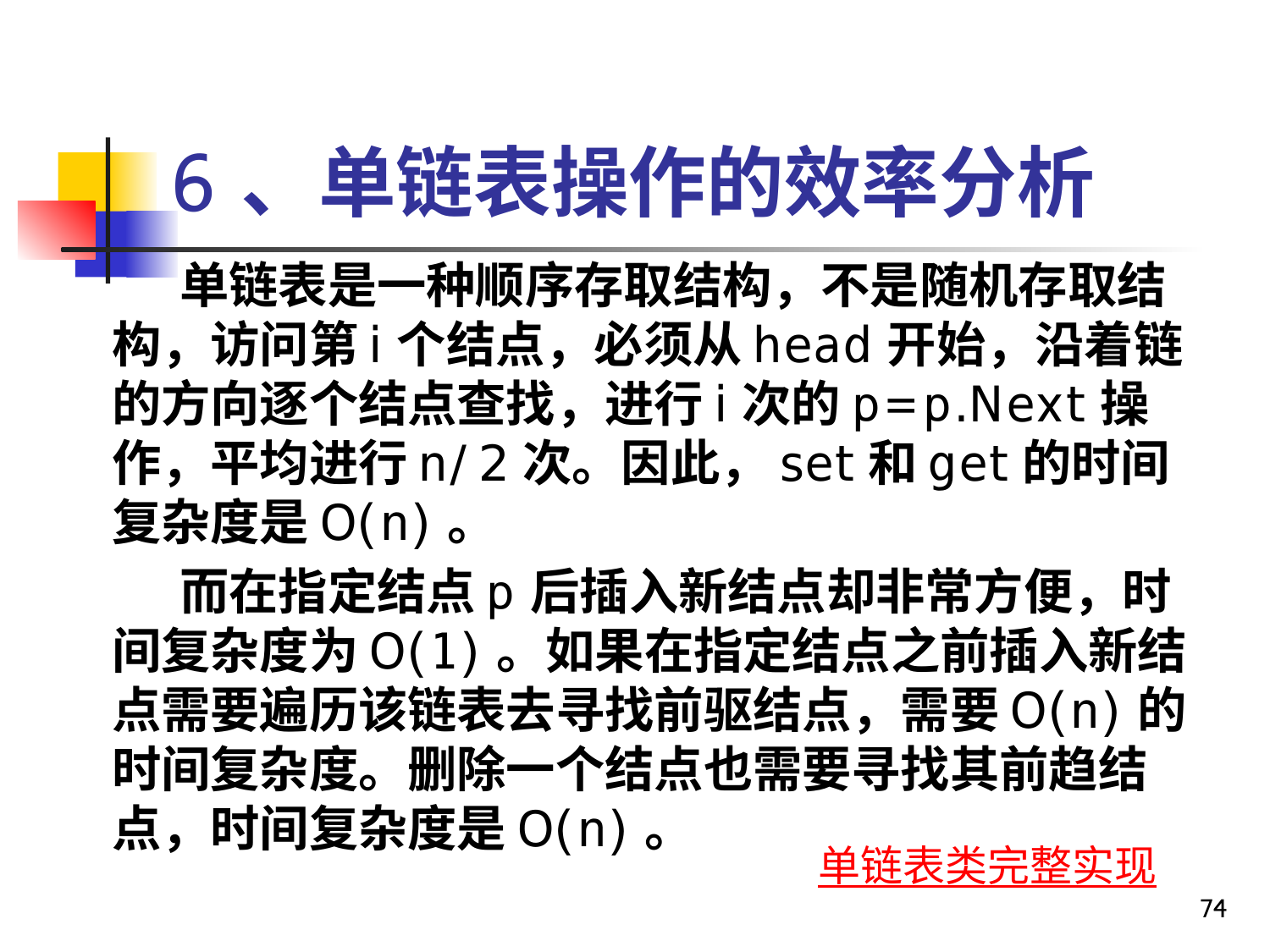

# 6、单链表操作的效率分析
     单链表是一种顺序存取结构，不是随机存取结构，访问第i个结点，必须从head开始，沿着链的方向逐个结点查找，进行i次的p=p.Next操作，平均进行n/2次。因此，set和get的时间复杂度是O(n)。
     而在指定结点p后插入新结点却非常方便，时间复杂度为O(1)。如果在指定结点之前插入新结点需要遍历该链表去寻找前驱结点，需要O(n)的时间复杂度。删除一个结点也需要寻找其前趋结点，时间复杂度是O(n)。
单链表类完整实现
74